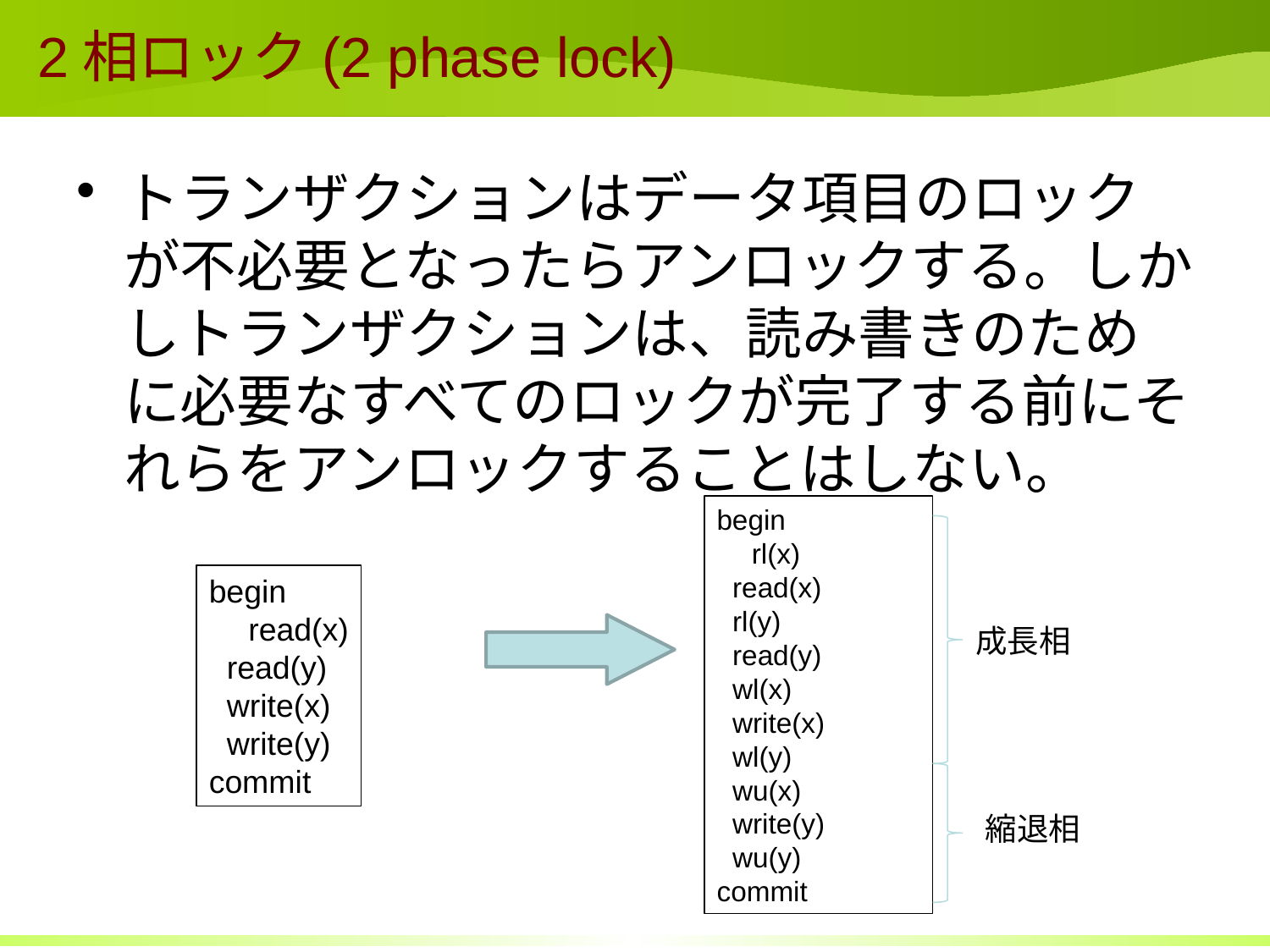

# 2相ロック(2 phase lock)
トランザクションはデータ項目のロックが不必要となったらアンロックする。しかしトランザクションは、読み書きのために必要なすべてのロックが完了する前にそれらをアンロックすることはしない。
begin
　rl(x)
  read(x)
  rl(y)
  read(y)
  wl(x)
  write(x)
  wl(y)
  wu(x)
  write(y)
  wu(y)
commit

begin
　read(x)
  read(y)
  write(x)
  write(y)
commit

成長相

縮退相